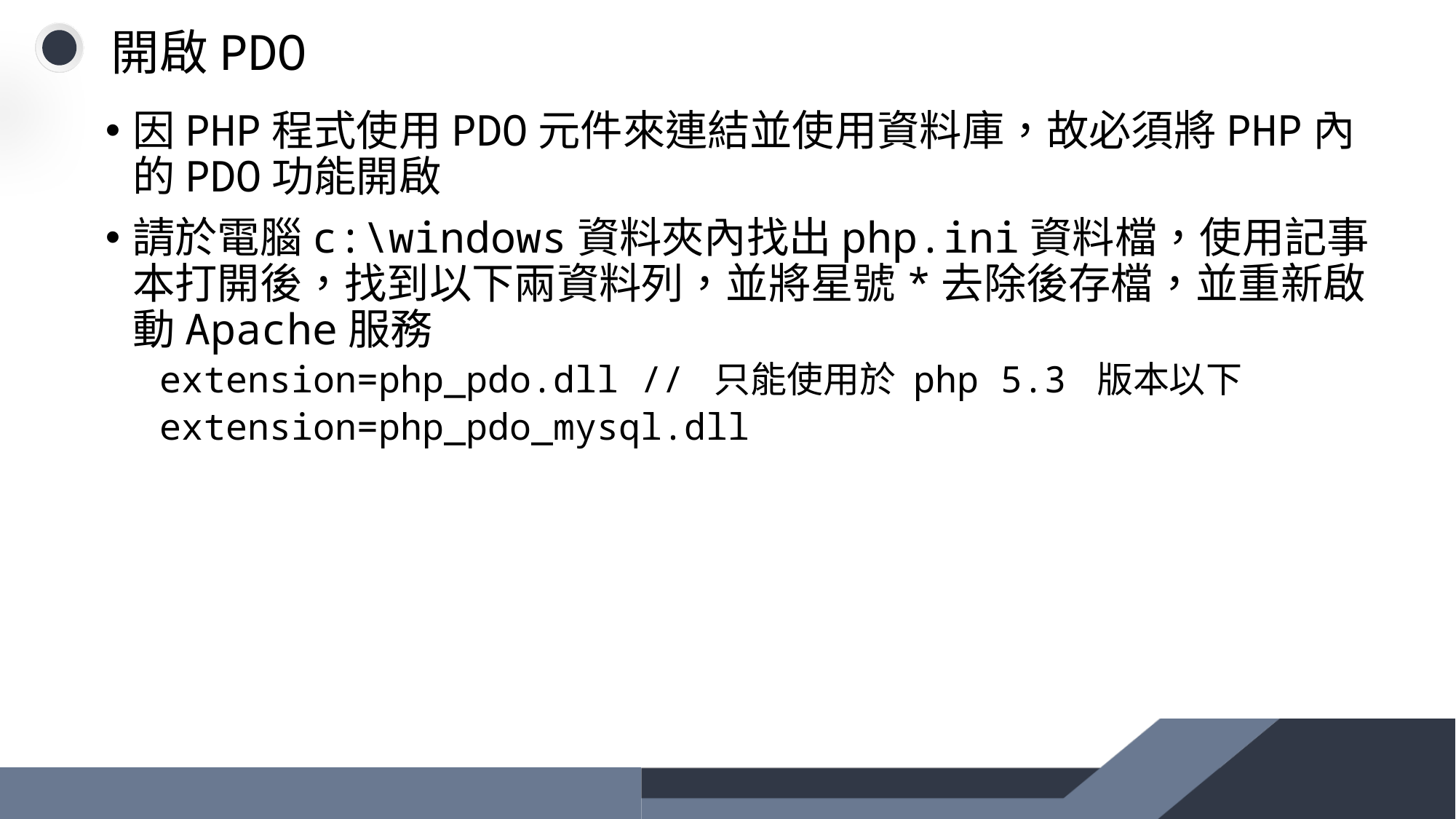

# 開啟PDO
因PHP程式使用PDO元件來連結並使用資料庫，故必須將PHP內的PDO功能開啟
請於電腦c:\windows資料夾內找出php.ini資料檔，使用記事本打開後，找到以下兩資料列，並將星號*去除後存檔，並重新啟動Apache服務
extension=php_pdo.dll // 只能使用於 php 5.3 版本以下
extension=php_pdo_mysql.dll